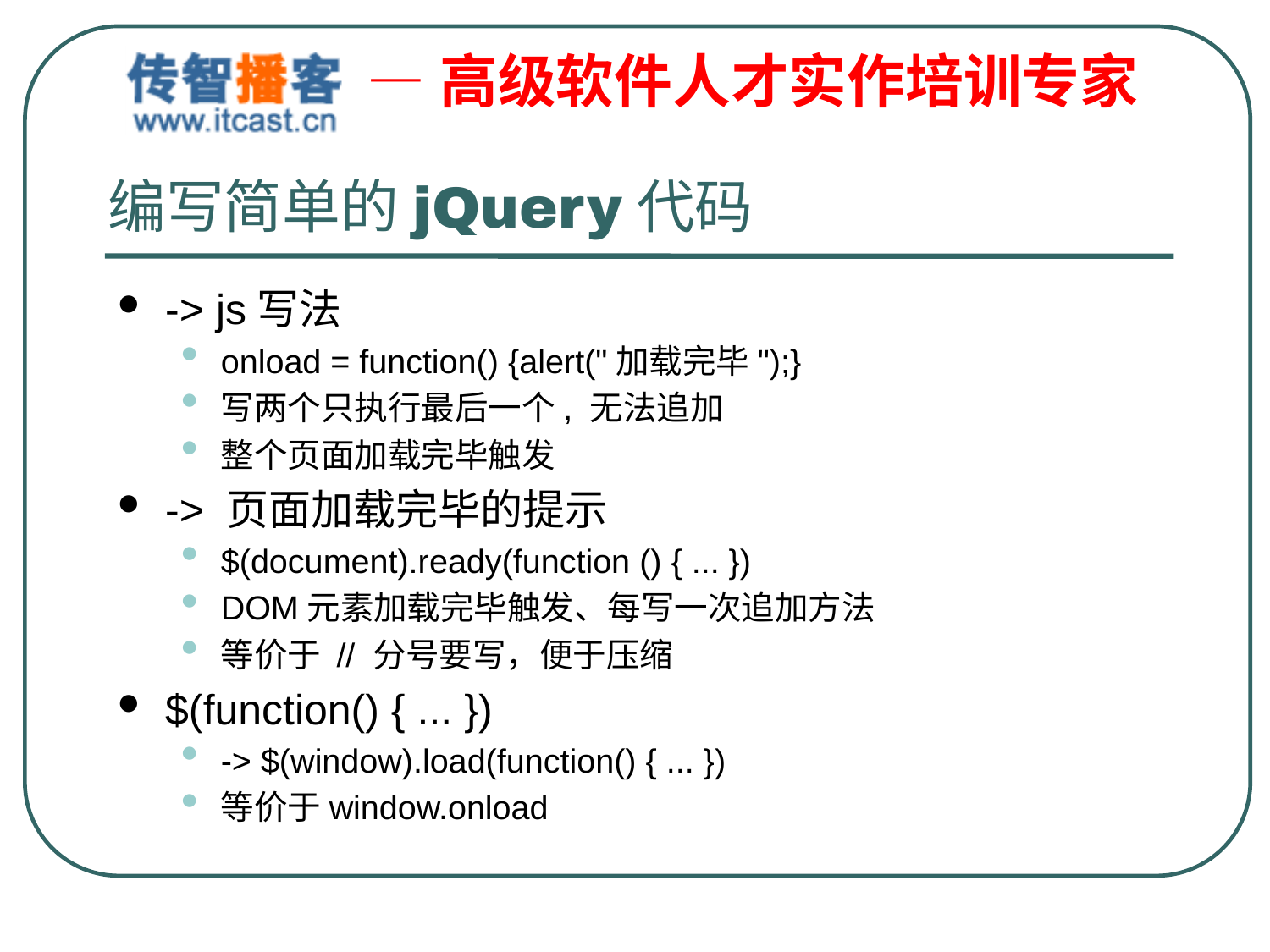

# 编写简单的jQuery代码
-> js写法
onload = function() {alert("加载完毕");}
写两个只执行最后一个, 无法追加
整个页面加载完毕触发
-> 页面加载完毕的提示
$(document).ready(function () { ... })
DOM元素加载完毕触发、每写一次追加方法
等价于 // 分号要写，便于压缩
$(function() { ... })
-> $(window).load(function() { ... })
等价于window.onload